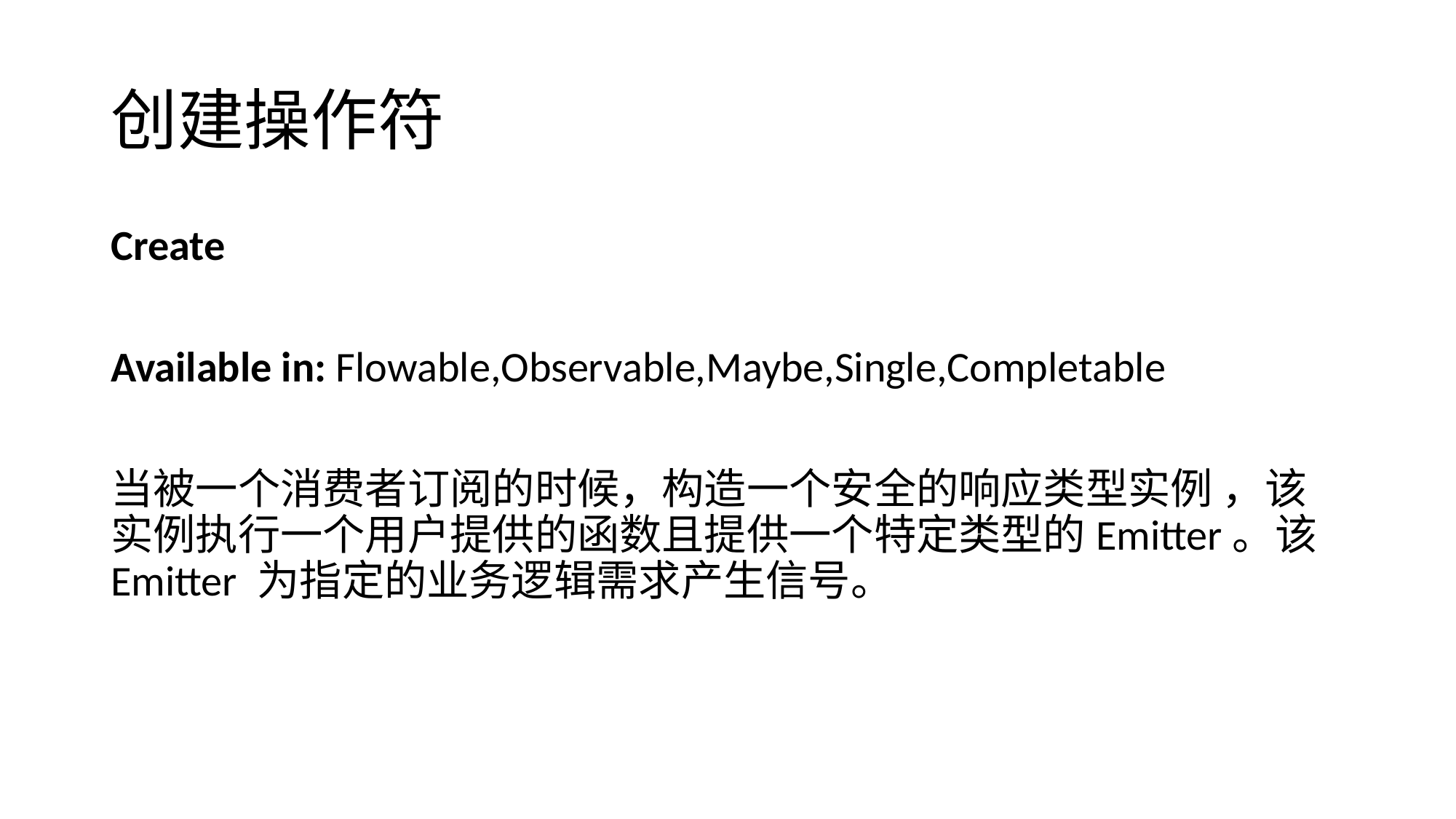

# 创建操作符
Create

Available in: Flowable,Observable,Maybe,Single,Completable

当被一个消费者订阅的时候，构造一个安全的响应类型实例 ，该实例执行一个用户提供的函数且提供一个特定类型的Emitter。该Emitter 为指定的业务逻辑需求产生信号。